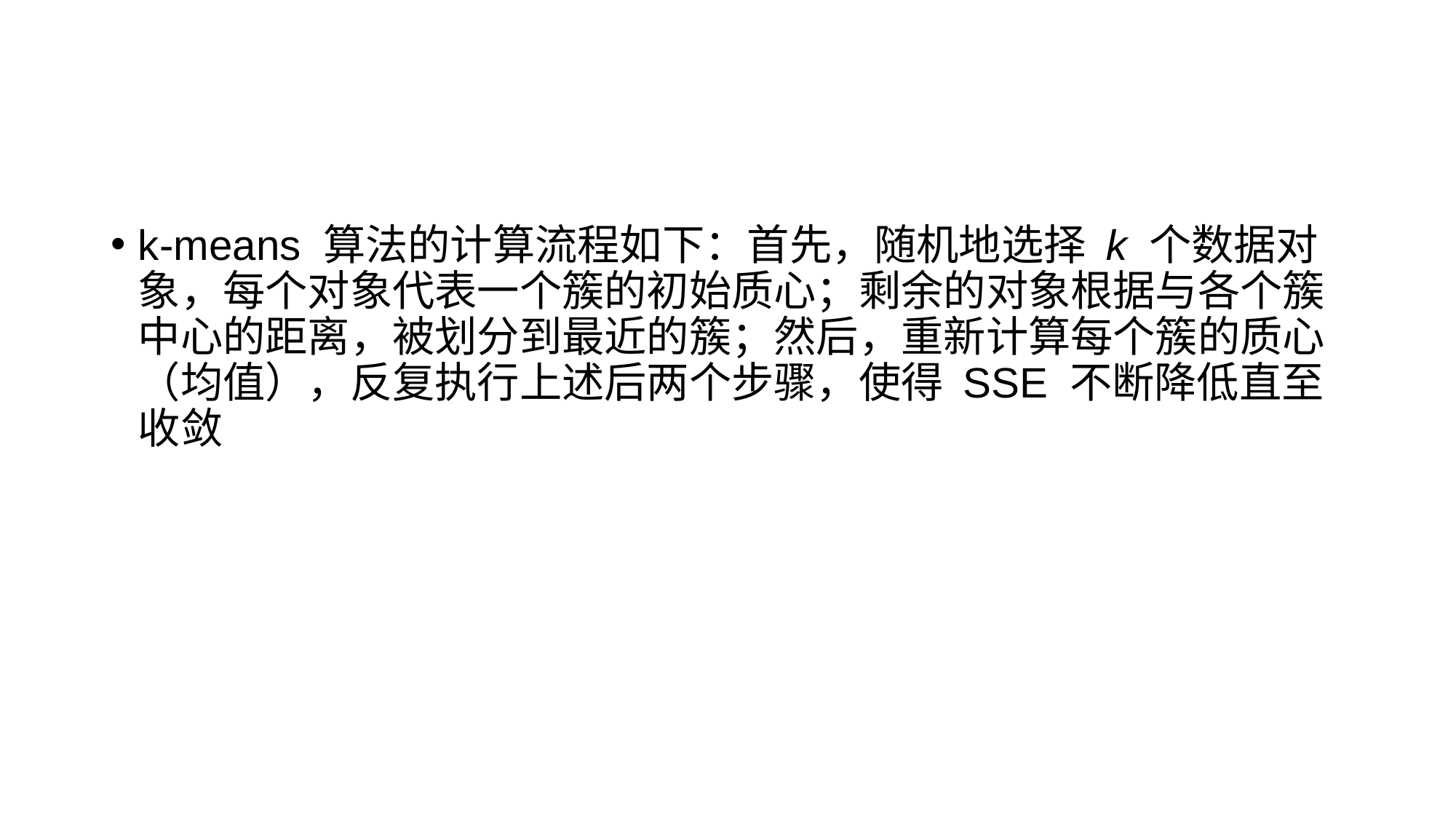

#
k-means 算法的计算流程如下：首先，随机地选择 k 个数据对象，每个对象代表一个簇的初始质心；剩余的对象根据与各个簇中心的距离，被划分到最近的簇；然后，重新计算每个簇的质心（均值），反复执行上述后两个步骤，使得 SSE 不断降低直至收敛